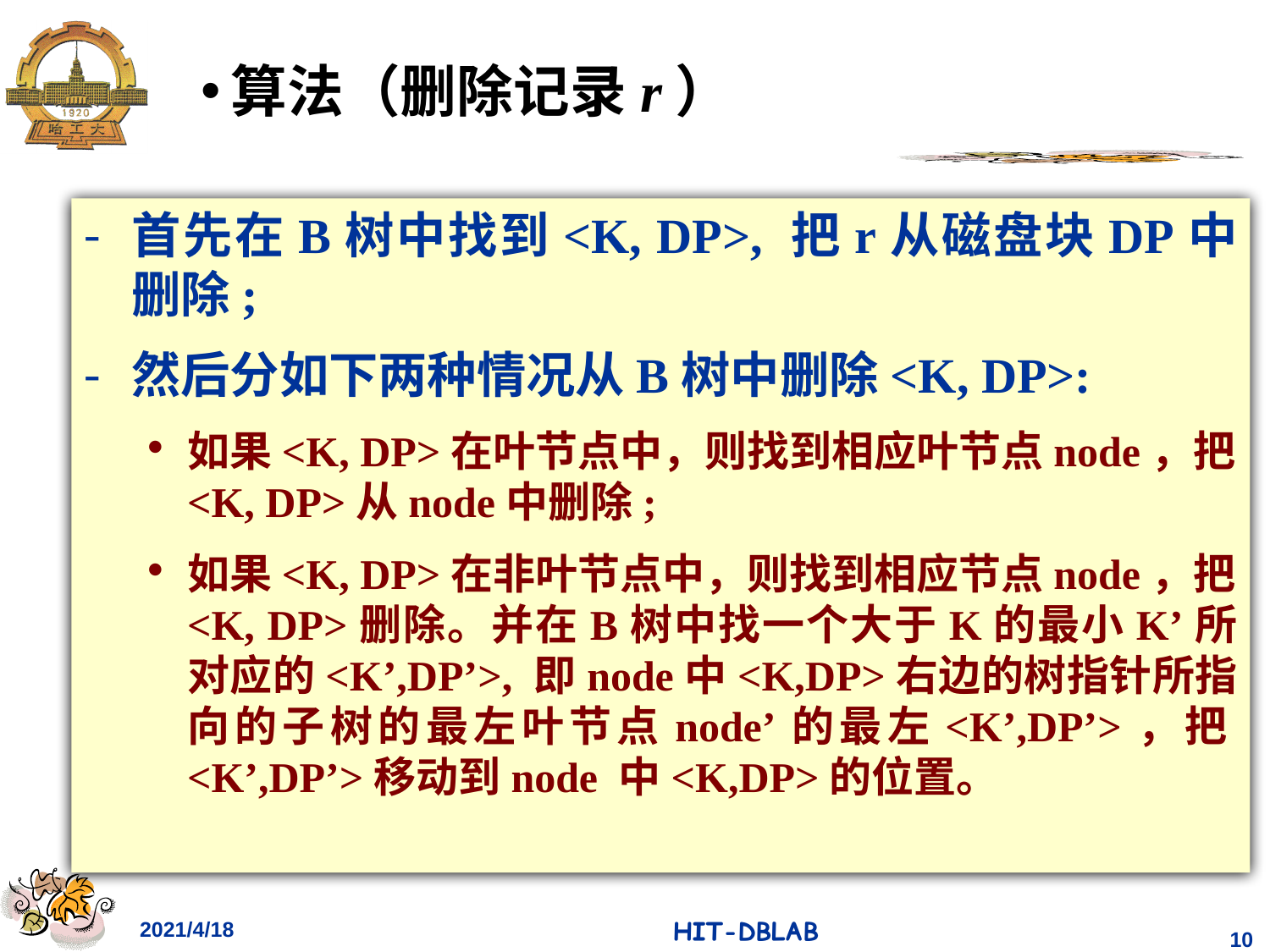

算法（删除记录r）
首先在B树中找到<K, DP>, 把r从磁盘块DP中删除;
然后分如下两种情况从B树中删除<K, DP>:
如果<K, DP>在叶节点中，则找到相应叶节点node，把<K, DP>从node中删除;
如果<K, DP>在非叶节点中，则找到相应节点node，把<K, DP>删除。并在B树中找一个大于K的最小K’所对应的<K’,DP’>, 即node中<K,DP>右边的树指针所指向的子树的最左叶节点node’的最左<K’,DP’>，把<K’,DP’>移动到node 中<K,DP>的位置。
2021/4/18
HIT-DBLAB
101